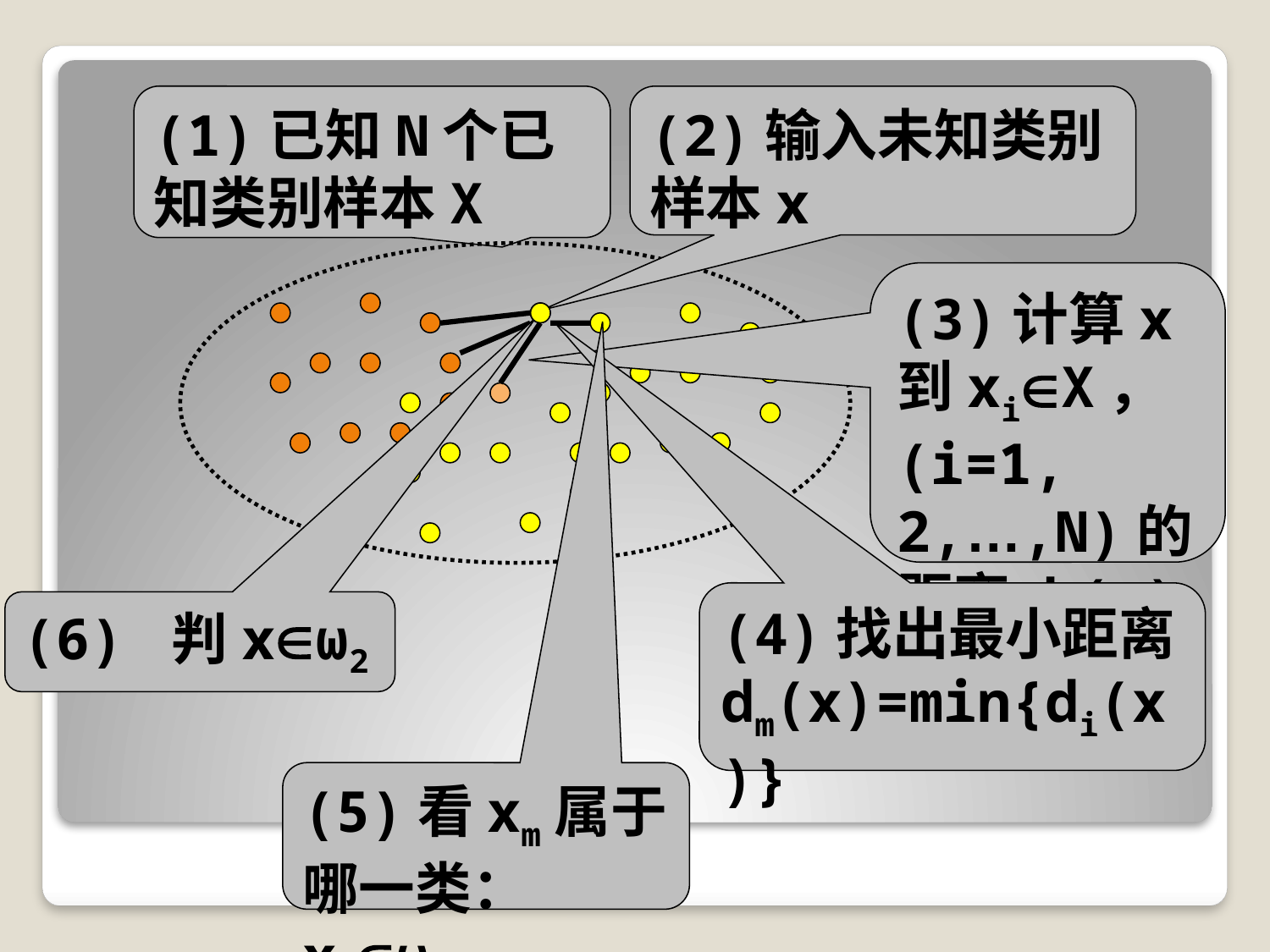

(1)已知N个已知类别样本X

(2)输入未知类别样本x

(3)计算x到xi∈X，(i=1,
2,…,N)的距离di(x)

(4)找出最小距离dm(x)=min{di(x)}
(6) 判x∈ω2
(5)看xm属于哪一类：xm∈ω2